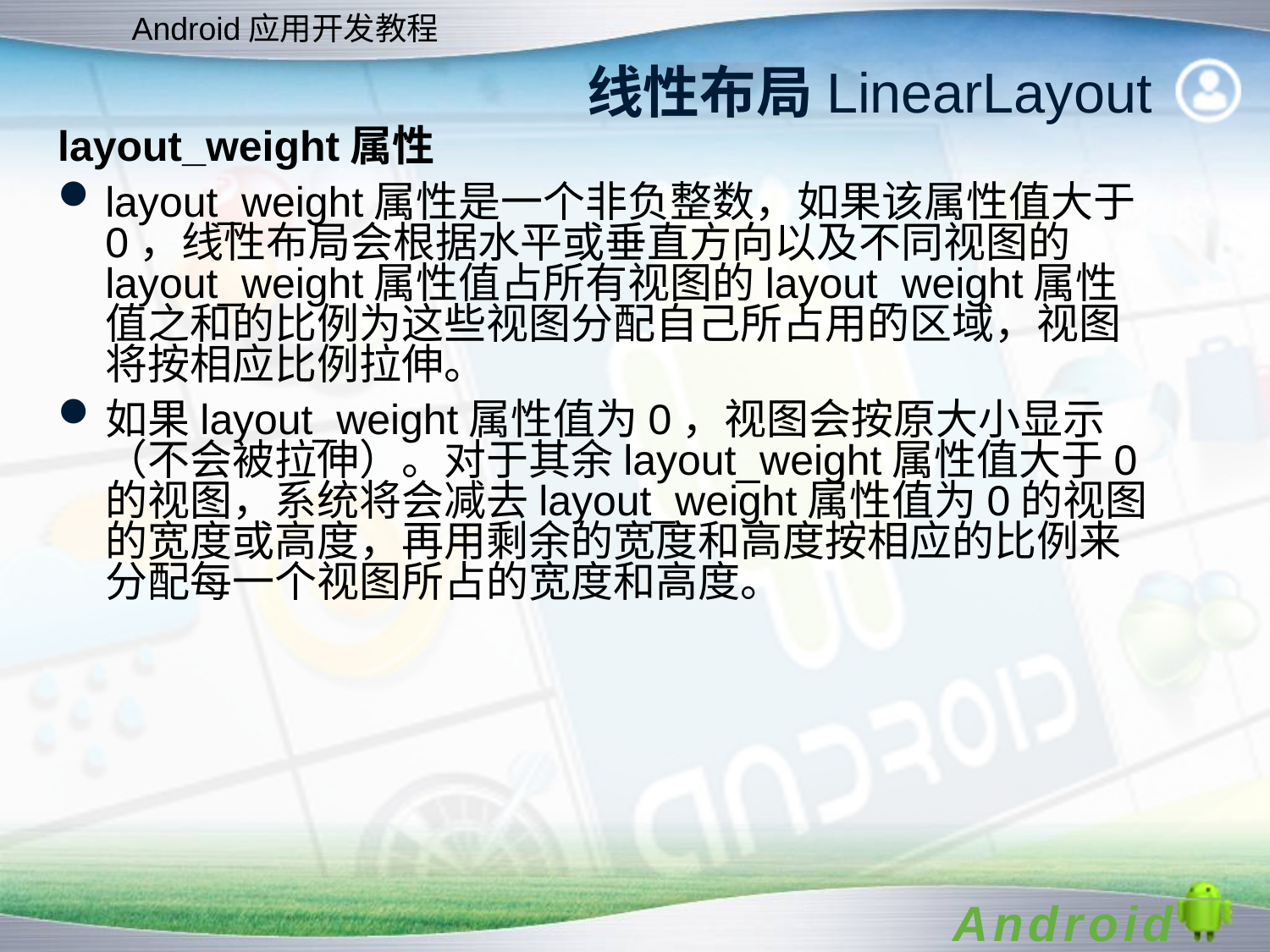

# 线性布局LinearLayout
layout_weight属性
layout_weight属性是一个非负整数，如果该属性值大于0，线性布局会根据水平或垂直方向以及不同视图的layout_weight属性值占所有视图的layout_weight属性值之和的比例为这些视图分配自己所占用的区域，视图将按相应比例拉伸。
如果layout_weight属性值为0，视图会按原大小显示（不会被拉伸）。对于其余layout_weight属性值大于0的视图，系统将会减去layout_weight属性值为0的视图的宽度或高度，再用剩余的宽度和高度按相应的比例来分配每一个视图所占的宽度和高度。